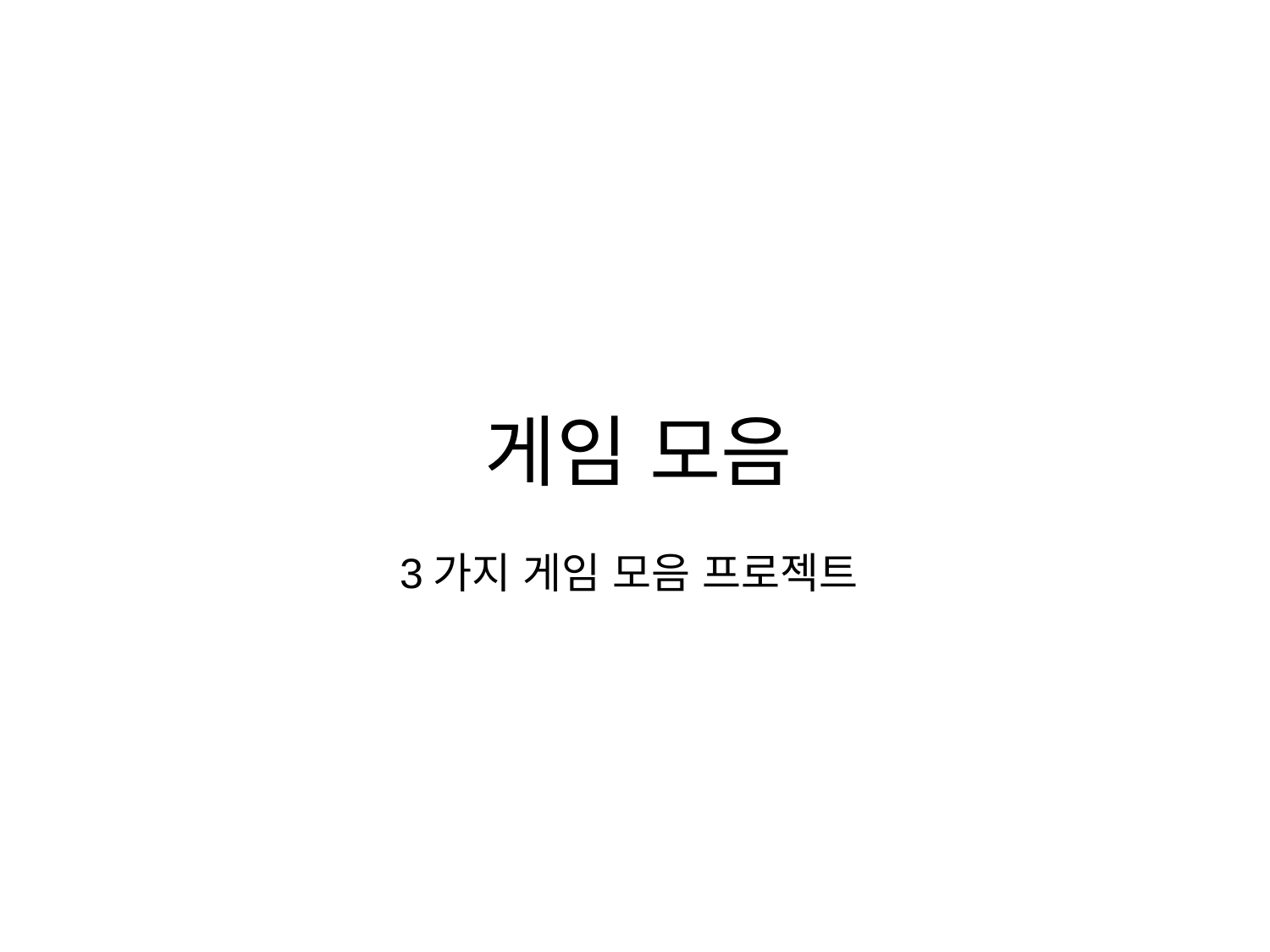

# 게임 모음
3가지 게임 모음 프로젝트